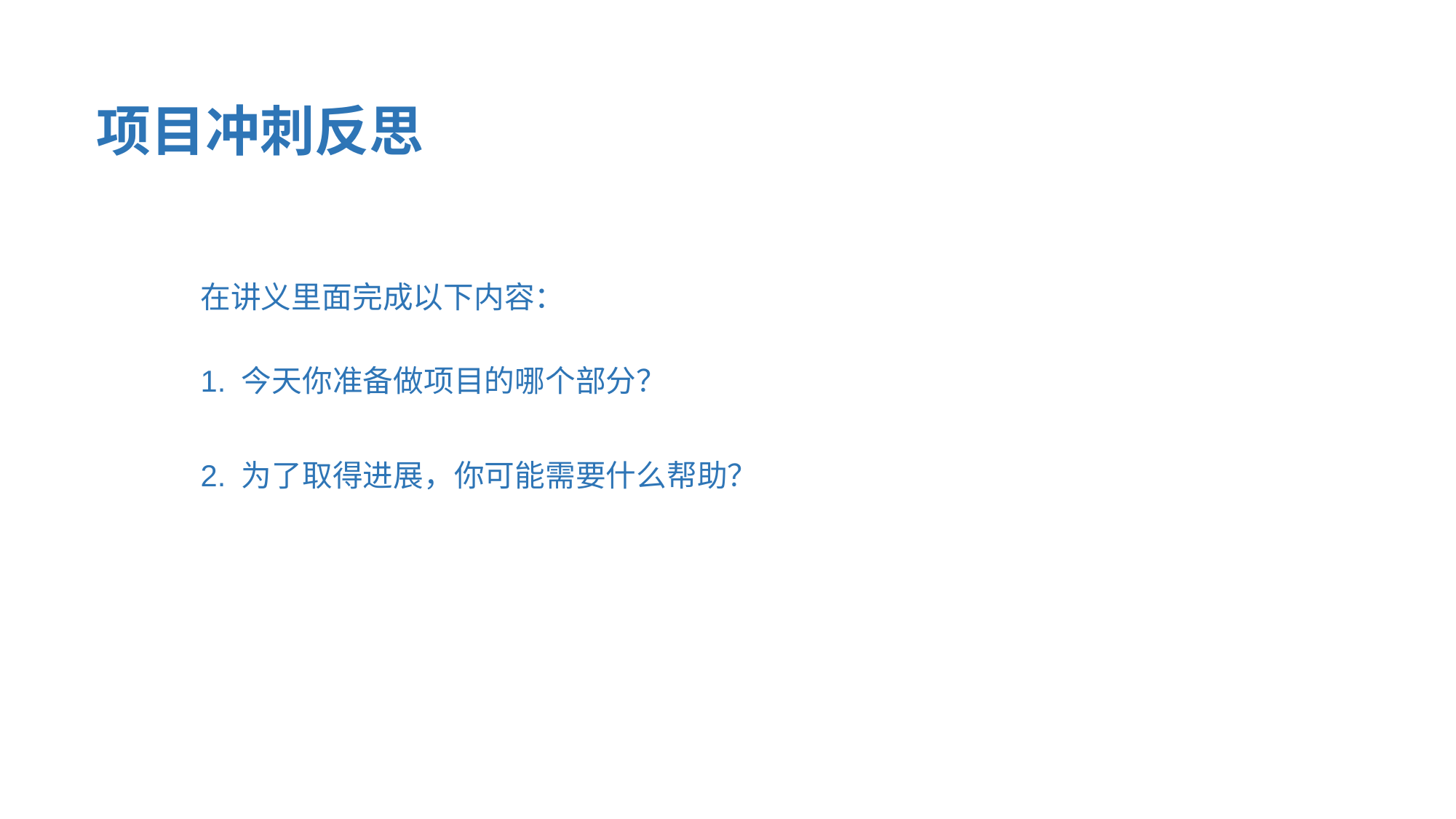

项目冲刺反思
在讲义里面完成以下内容：

1. 今天你准备做项目的哪个部分？

2. 为了取得进展，你可能需要什么帮助？